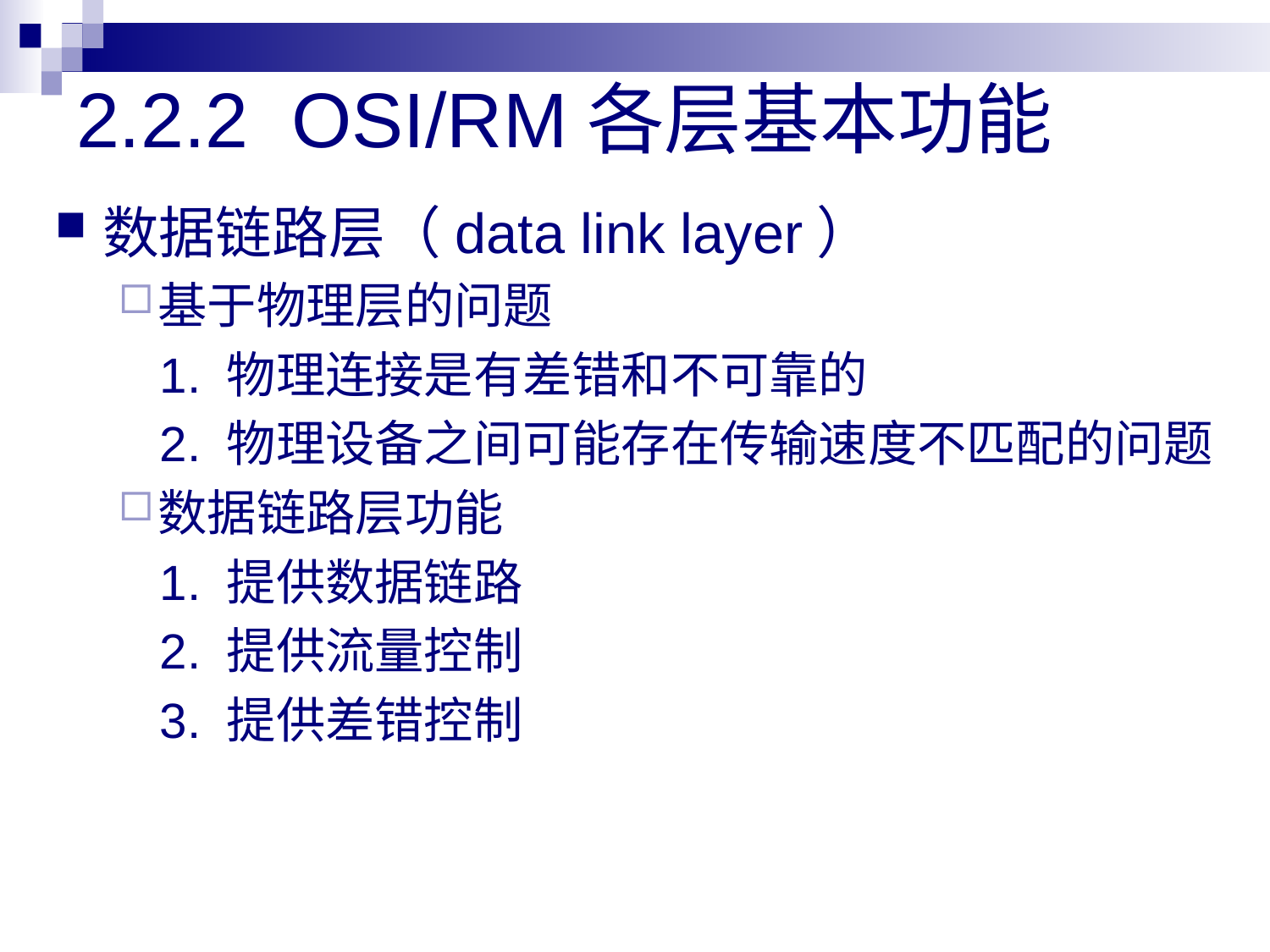

# 2.2.2  OSI/RM各层基本功能
数据链路层（data link layer）
基于物理层的问题
   1. 物理连接是有差错和不可靠的
   2. 物理设备之间可能存在传输速度不匹配的问题
数据链路层功能
   1. 提供数据链路
   2. 提供流量控制
   3. 提供差错控制